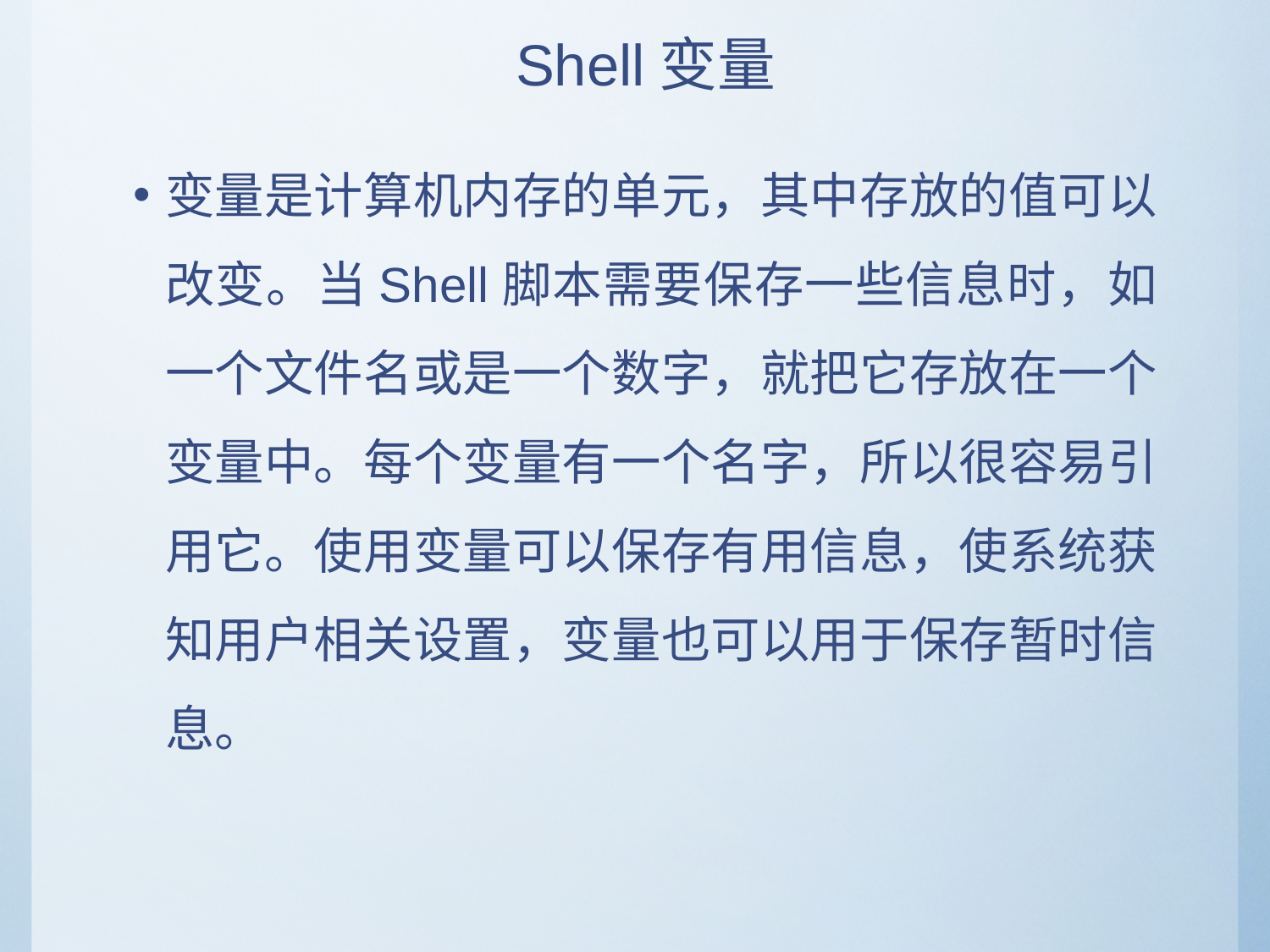

# Shell变量
变量是计算机内存的单元，其中存放的值可以改变。当Shell脚本需要保存一些信息时，如一个文件名或是一个数字，就把它存放在一个变量中。每个变量有一个名字，所以很容易引用它。使用变量可以保存有用信息，使系统获知用户相关设置，变量也可以用于保存暂时信息。